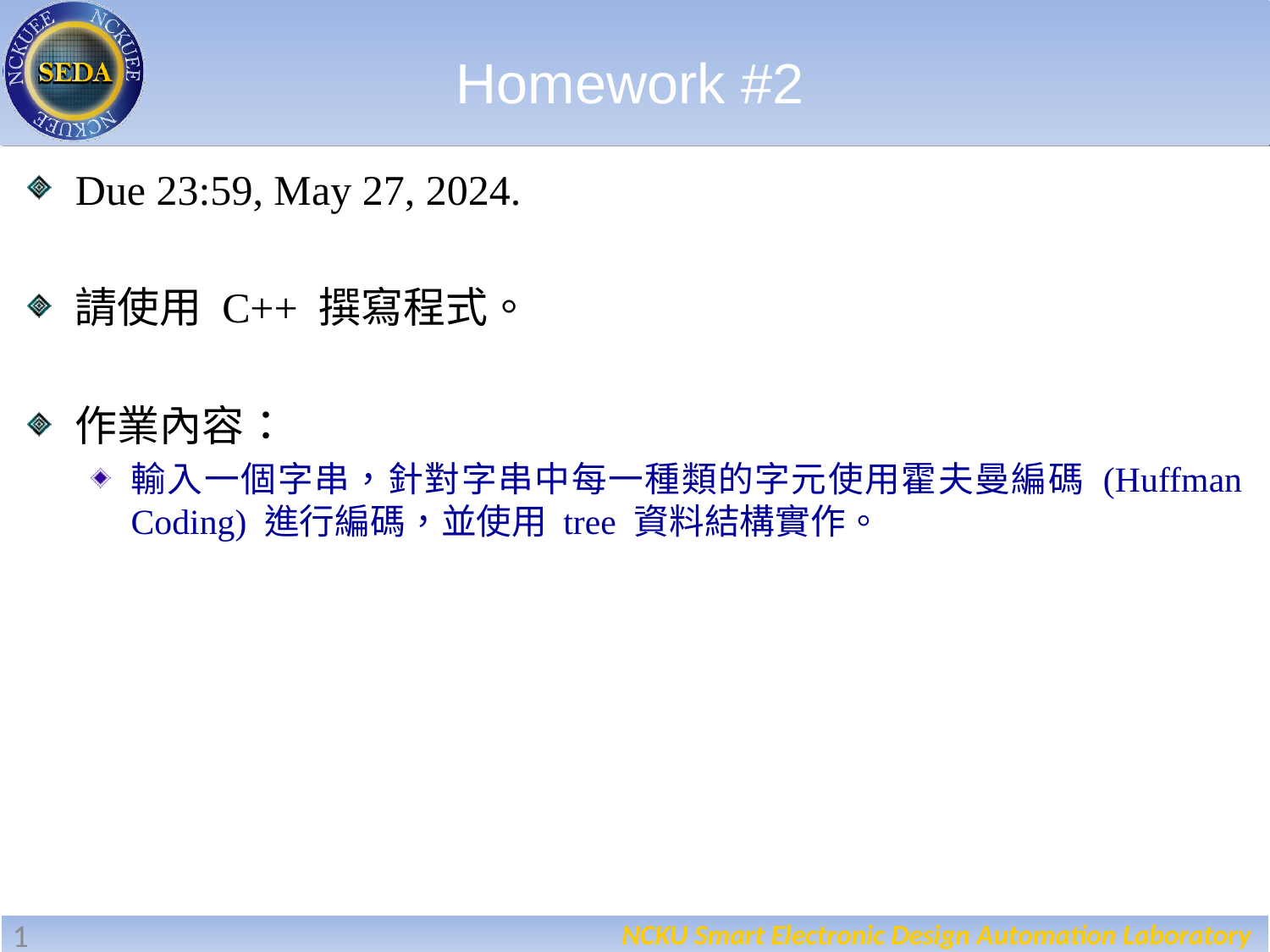

# Homework #2
Due 23:59, May 27, 2024.

請使用 C++ 撰寫程式。

作業內容：
輸入一個字串，針對字串中每一種類的字元使用霍夫曼編碼 (Huffman Coding) 進行編碼，並使用 tree 資料結構實作。
1